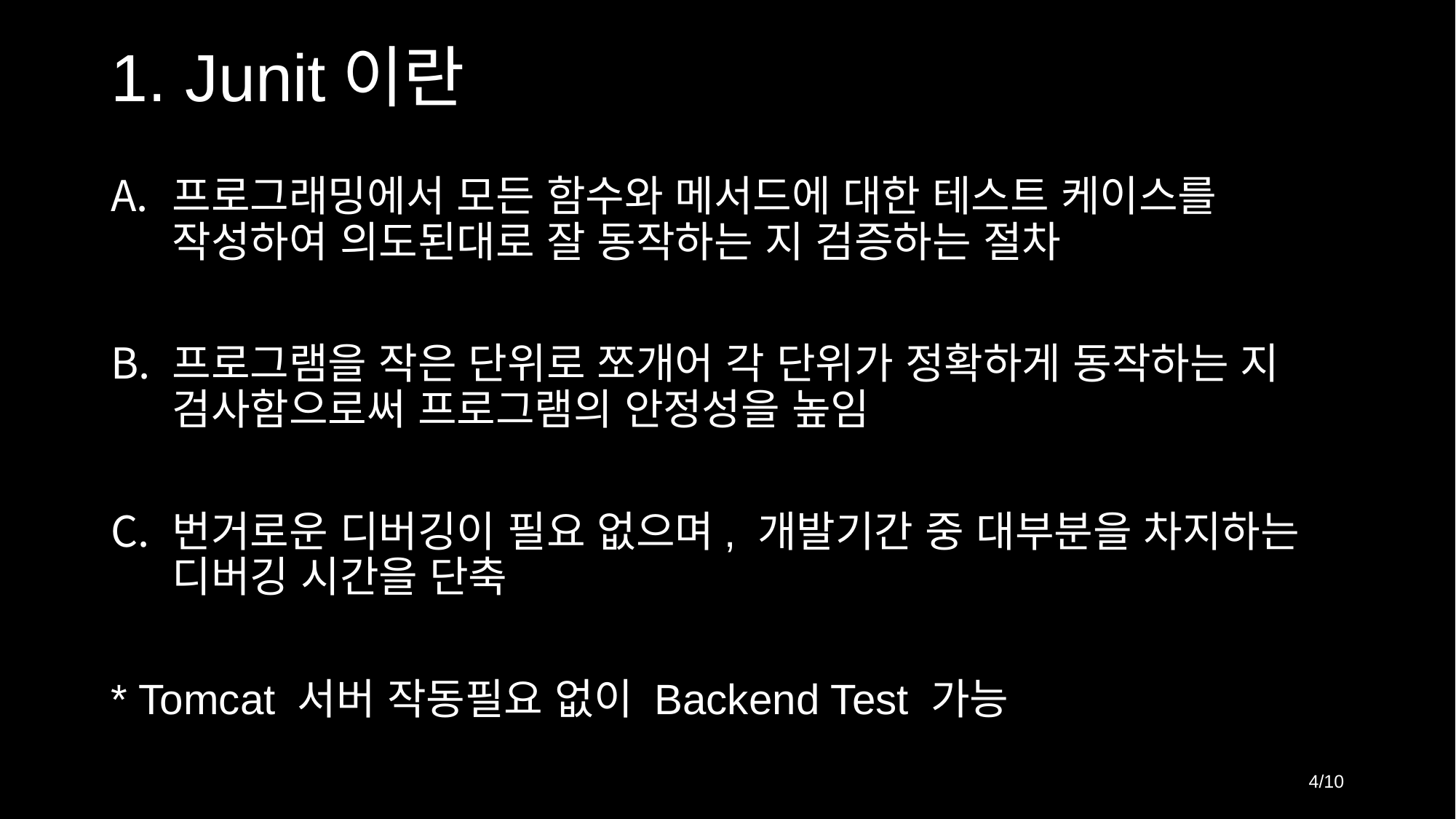

# 1. Junit이란
프로그래밍에서 모든 함수와 메서드에 대한 테스트 케이스를 작성하여 의도된대로 잘 동작하는 지 검증하는 절차

프로그램을 작은 단위로 쪼개어 각 단위가 정확하게 동작하는 지 검사함으로써 프로그램의 안정성을 높임

번거로운 디버깅이 필요 없으며, 개발기간 중 대부분을 차지하는 디버깅 시간을 단축

* Tomcat 서버 작동필요 없이 Backend Test 가능

4/10